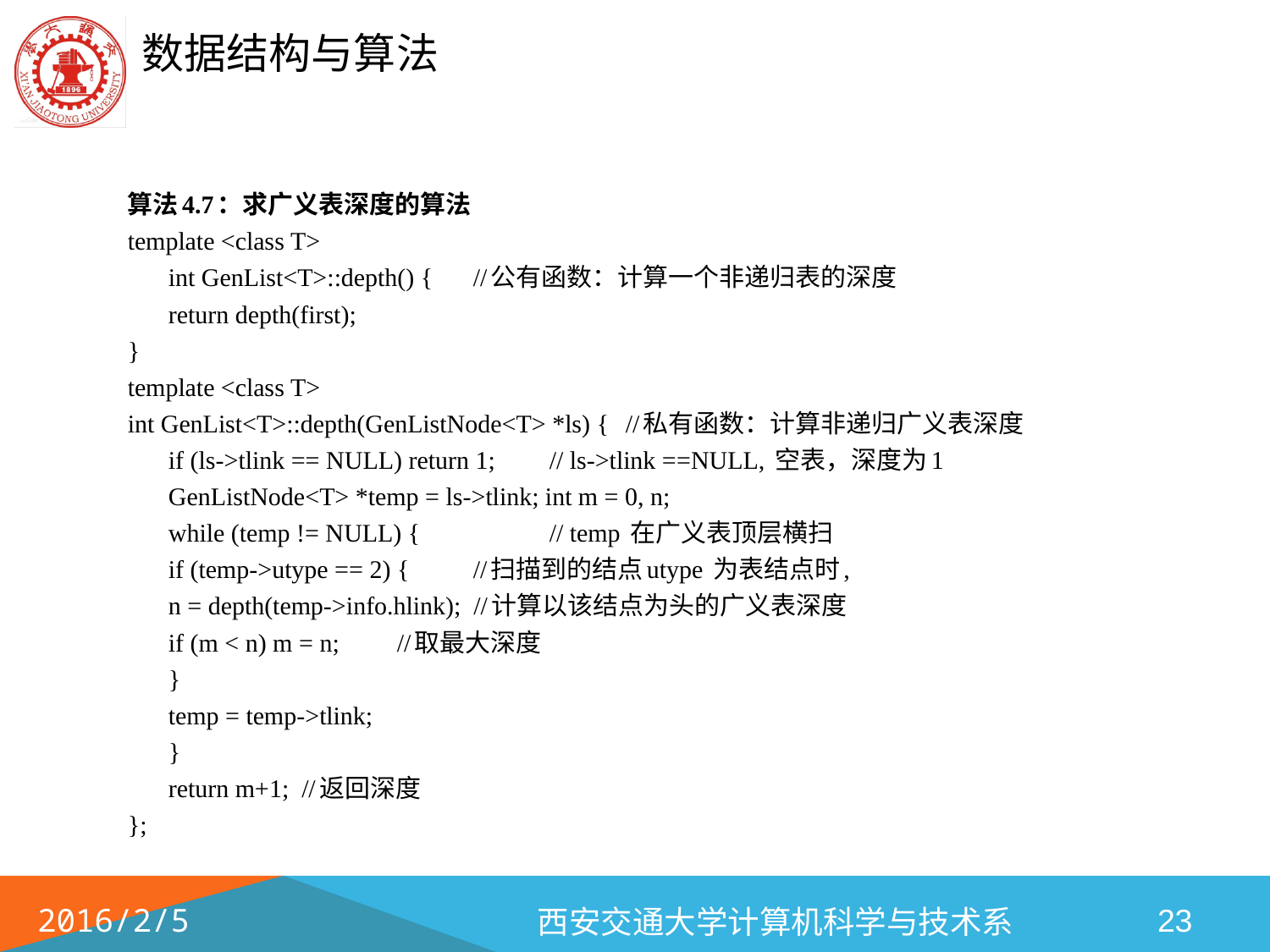

算法4.7：求广义表深度的算法
template <class T>
	int GenList<T>::depth() { 	//公有函数：计算一个非递归表的深度
	return depth(first);
}
template <class T>
int GenList<T>::depth(GenListNode<T> *ls) {	//私有函数：计算非递归广义表深度
	if (ls->tlink == NULL) return 1;	// ls->tlink ==NULL, 空表，深度为1
	GenListNode<T> *temp = ls->tlink; int m = 0, n;
	while (temp != NULL) {	 	// temp 在广义表顶层横扫
		if (temp->utype == 2) { 	//扫描到的结点utype 为表结点时,
			n = depth(temp->info.hlink);  //计算以该结点为头的广义表深度
			if (m < n) m = n; 	//取最大深度
		}
		temp = temp->tlink;
	}
	return m+1;  //返回深度
};